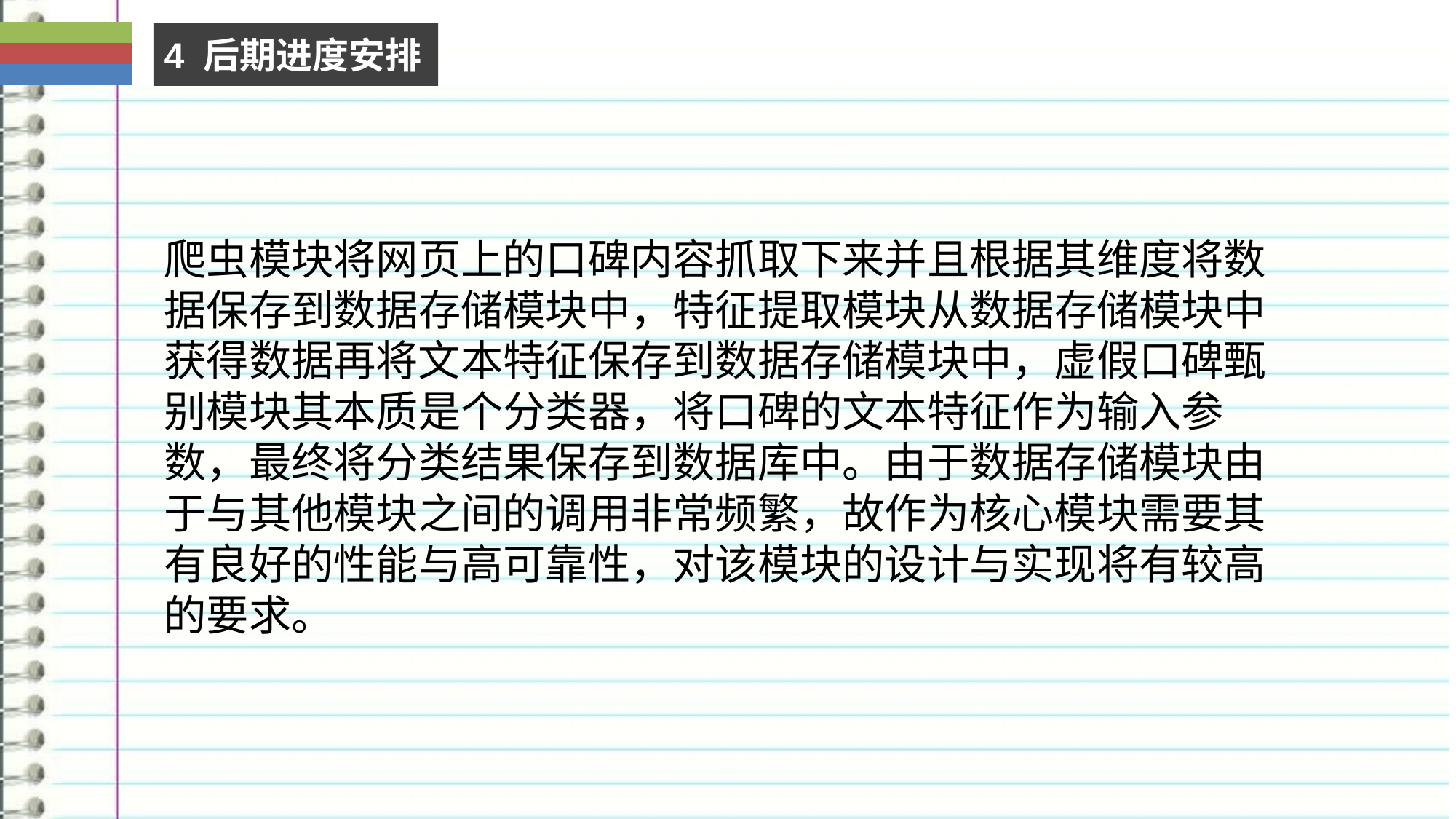

4 后期进度安排
爬虫模块将网页上的口碑内容抓取下来并且根据其维度将数据保存到数据存储模块中，特征提取模块从数据存储模块中获得数据再将文本特征保存到数据存储模块中，虚假口碑甄别模块其本质是个分类器，将口碑的文本特征作为输入参数，最终将分类结果保存到数据库中。由于数据存储模块由于与其他模块之间的调用非常频繁，故作为核心模块需要其有良好的性能与高可靠性，对该模块的设计与实现将有较高的要求。